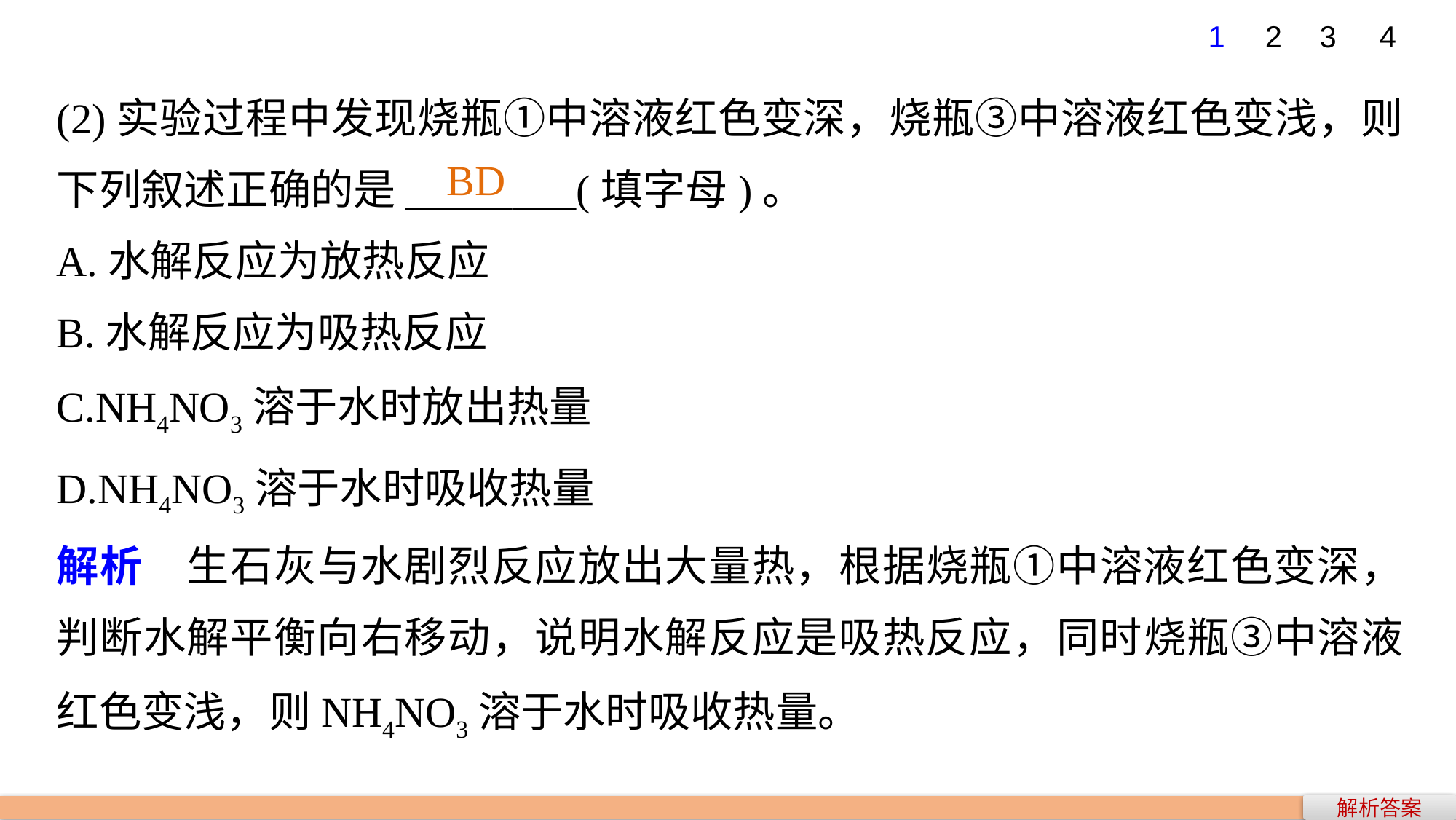

1
2
3
4
(2)实验过程中发现烧瓶①中溶液红色变深，烧瓶③中溶液红色变浅，则下列叙述正确的是________(填字母)。
A.水解反应为放热反应
B.水解反应为吸热反应
C.NH4NO3溶于水时放出热量
D.NH4NO3溶于水时吸收热量
解析　生石灰与水剧烈反应放出大量热，根据烧瓶①中溶液红色变深，判断水解平衡向右移动，说明水解反应是吸热反应，同时烧瓶③中溶液红色变浅，则NH4NO3溶于水时吸收热量。
BD
解析答案